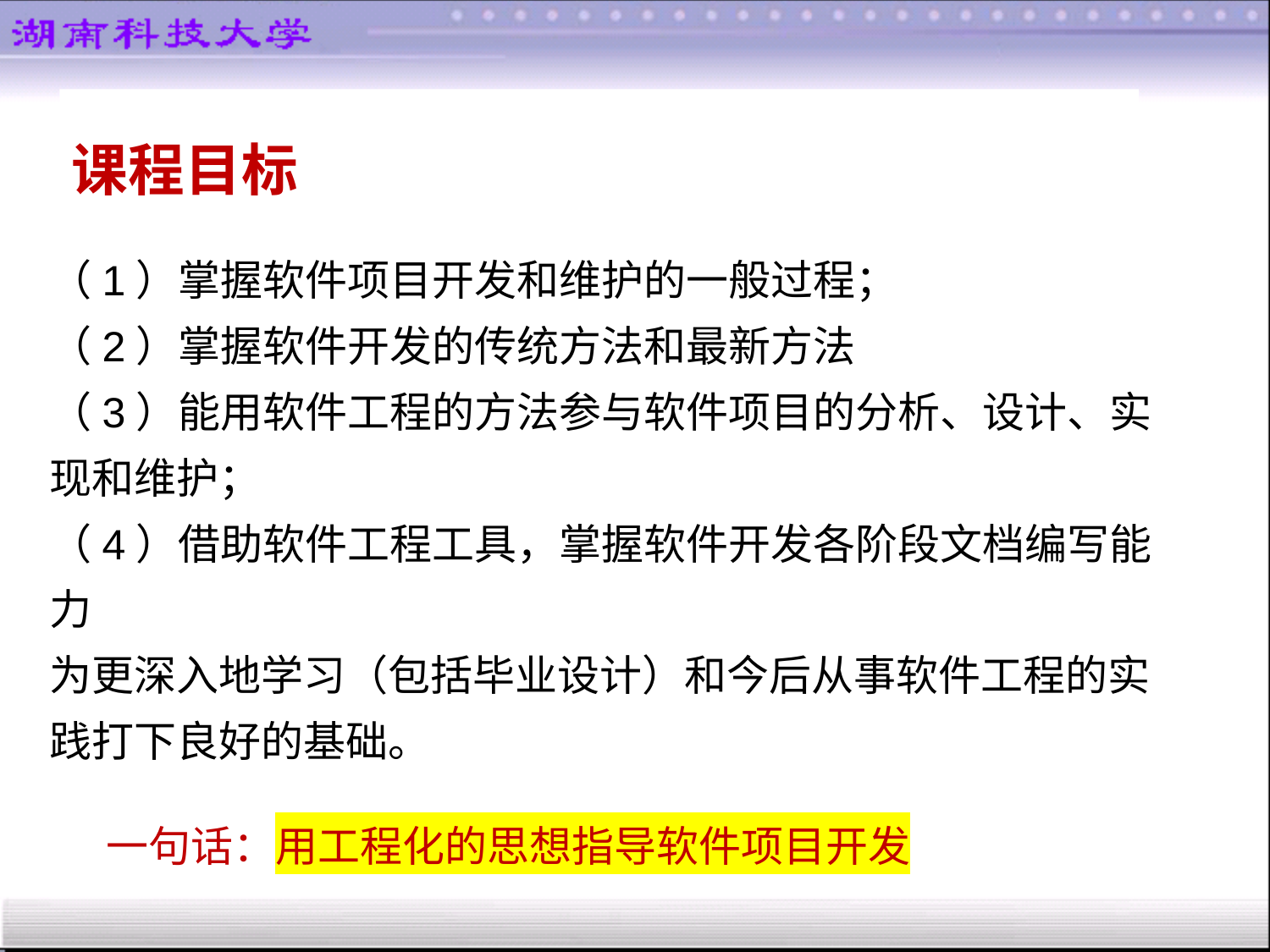

课程目标
（1）掌握软件项目开发和维护的一般过程；
（2）掌握软件开发的传统方法和最新方法
（3）能用软件工程的方法参与软件项目的分析、设计、实现和维护；
（4）借助软件工程工具，掌握软件开发各阶段文档编写能力
为更深入地学习（包括毕业设计）和今后从事软件工程的实践打下良好的基础。
一句话：用工程化的思想指导软件项目开发